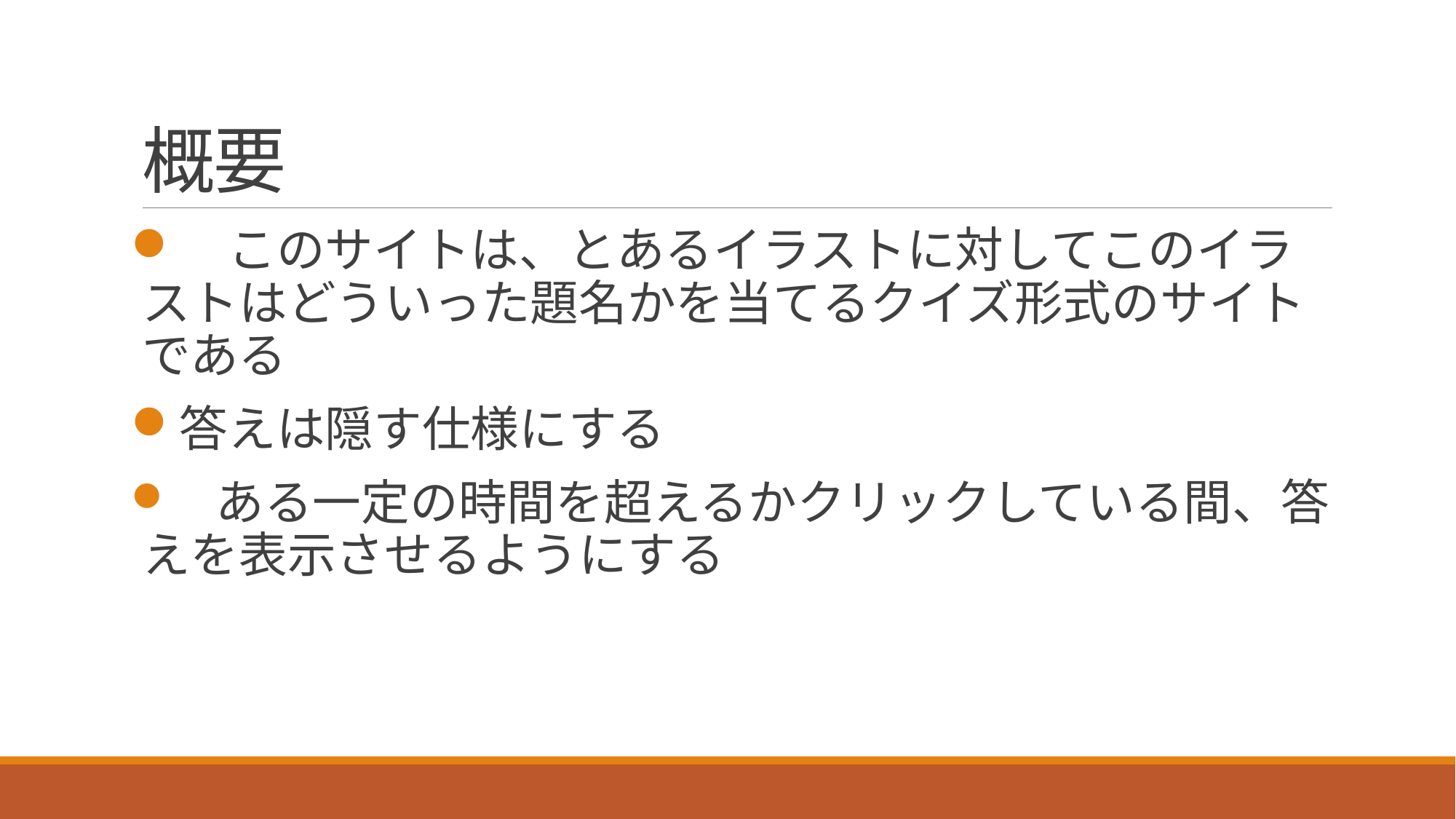

# 概要
　このサイトは、とあるイラストに対してこのイラストはどういった題名かを当てるクイズ形式のサイトである
答えは隠す仕様にする
　ある一定の時間を超えるかクリックしている間、答えを表示させるようにする